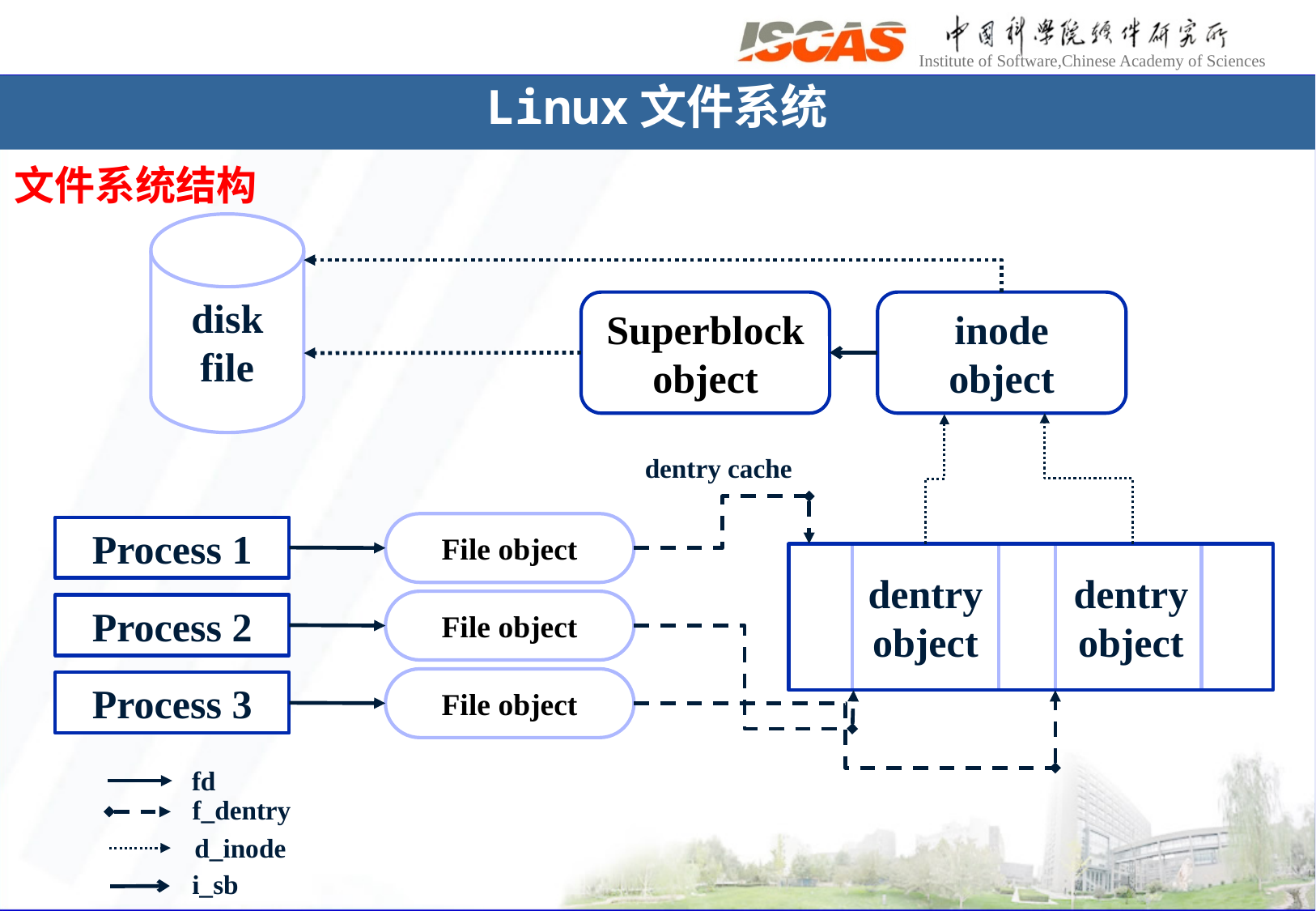

# Linux文件系统
文件系统结构
disk
file
inode
object
Superblock
object
dentry cache
File object
Process 1

dentry
object
dentry
object
File object
Process 2
File object
Process 3
fd
f_dentry
d_inode
i_sb